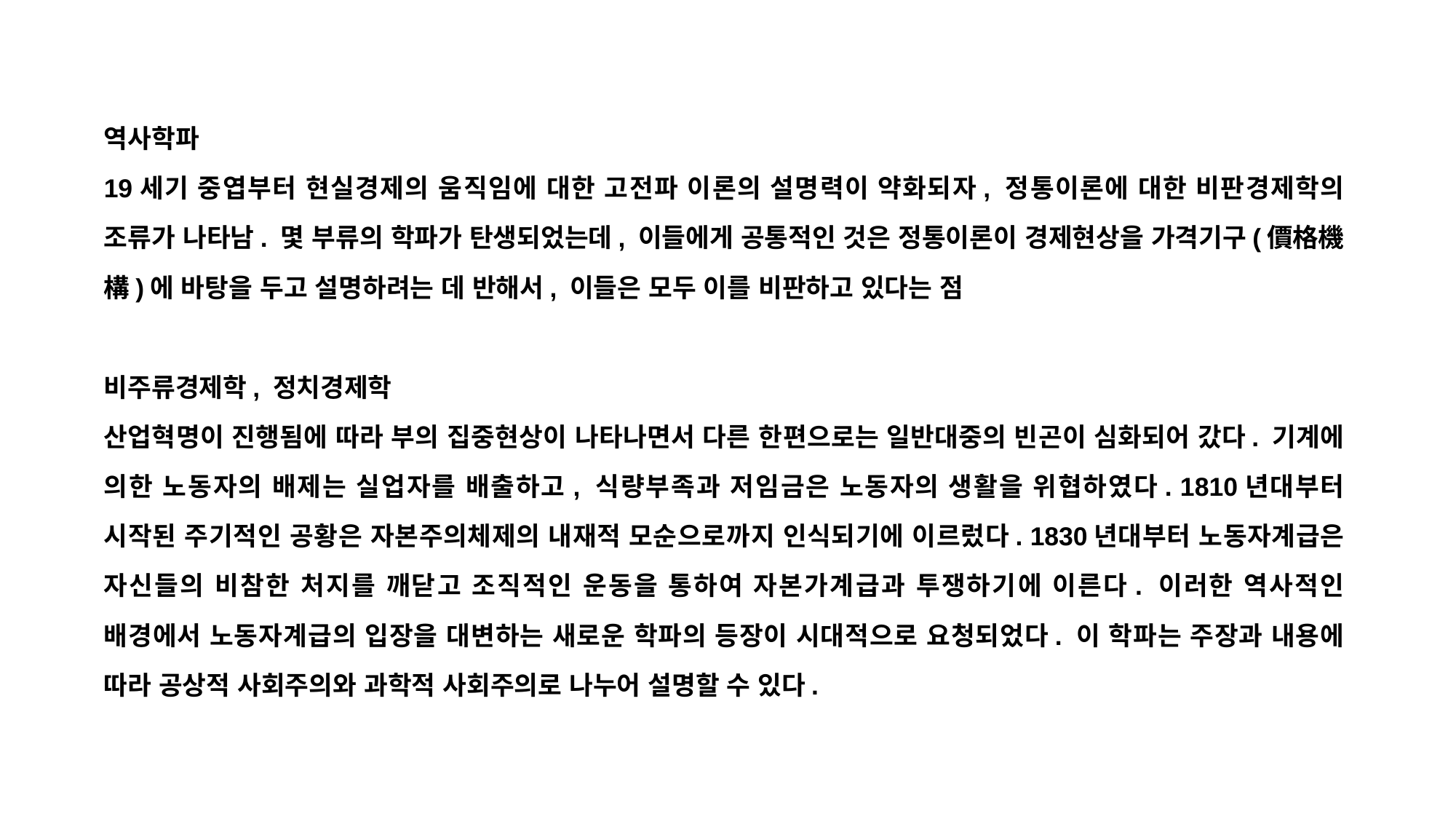

역사학파
19세기 중엽부터 현실경제의 움직임에 대한 고전파 이론의 설명력이 약화되자, 정통이론에 대한 비판경제학의 조류가 나타남. 몇 부류의 학파가 탄생되었는데, 이들에게 공통적인 것은 정통이론이 경제현상을 가격기구(價格機構)에 바탕을 두고 설명하려는 데 반해서, 이들은 모두 이를 비판하고 있다는 점

비주류경제학, 정치경제학
산업혁명이 진행됨에 따라 부의 집중현상이 나타나면서 다른 한편으로는 일반대중의 빈곤이 심화되어 갔다. 기계에 의한 노동자의 배제는 실업자를 배출하고, 식량부족과 저임금은 노동자의 생활을 위협하였다. 1810년대부터 시작된 주기적인 공황은 자본주의체제의 내재적 모순으로까지 인식되기에 이르렀다. 1830년대부터 노동자계급은 자신들의 비참한 처지를 깨닫고 조직적인 운동을 통하여 자본가계급과 투쟁하기에 이른다. 이러한 역사적인 배경에서 노동자계급의 입장을 대변하는 새로운 학파의 등장이 시대적으로 요청되었다. 이 학파는 주장과 내용에 따라 공상적 사회주의와 과학적 사회주의로 나누어 설명할 수 있다.